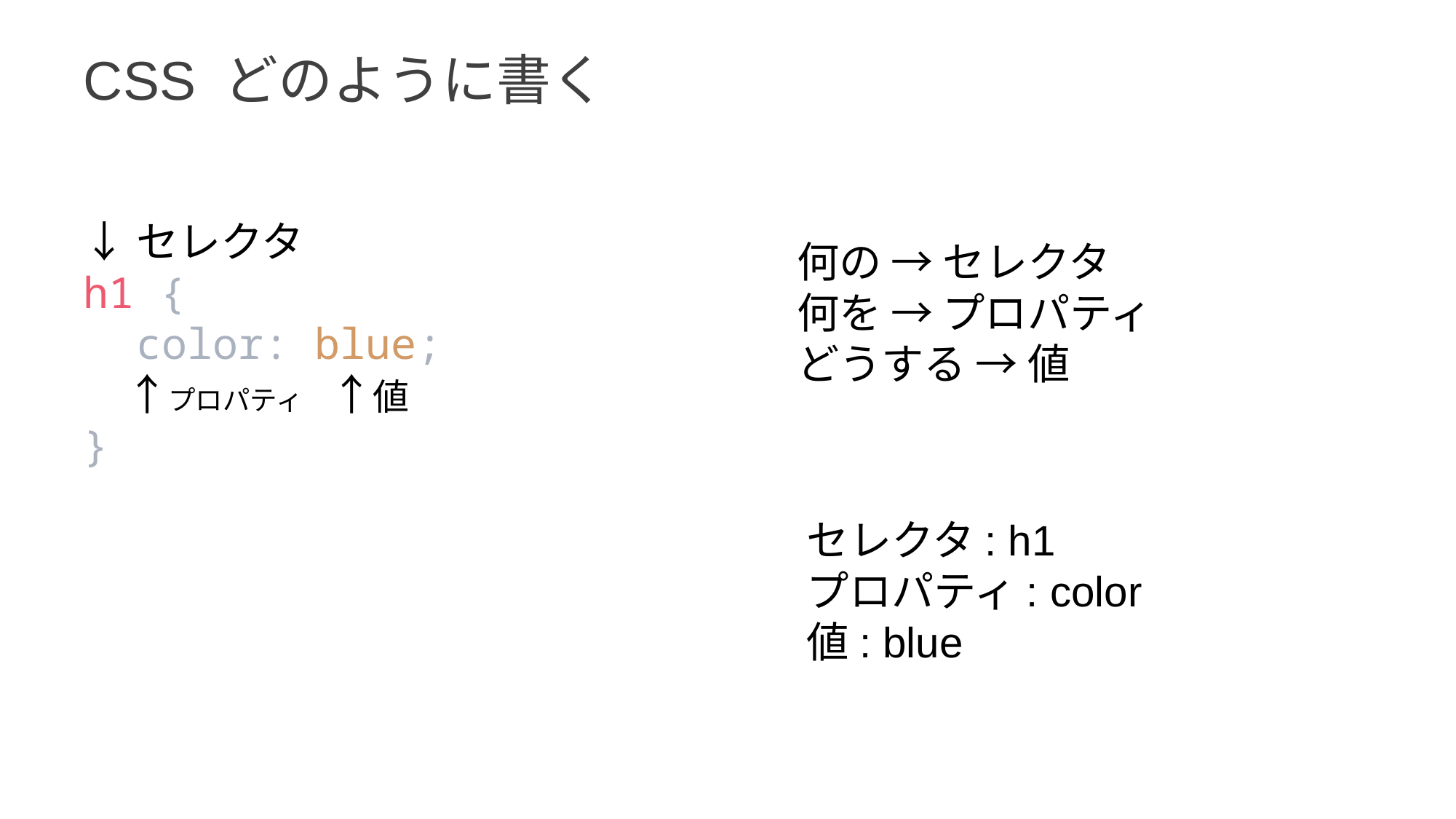

CSS どのように書く
↓セレクタ
h1 {
　color: blue;
　↑プロパティ　↑値
}
何の → セレクタ
何を → プロパティ
どうする → 値
セレクタ: h1
プロパティ: color
値: blue